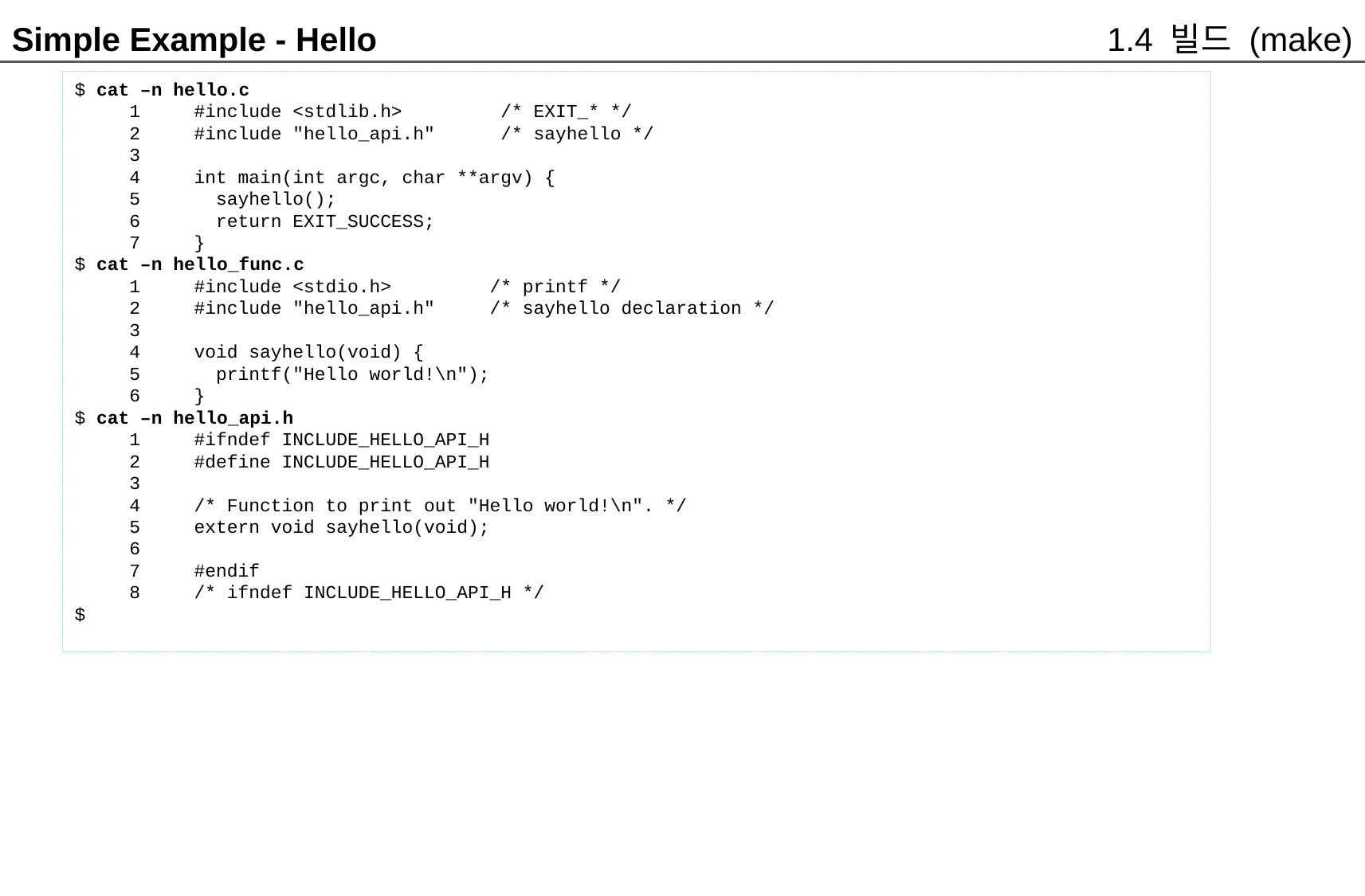

Simple Example - Hello
1.4 빌드 (make)
$ cat –n hello.c
     1	#include <stdlib.h>         /* EXIT_* */
     2	#include "hello_api.h"      /* sayhello */
     3
     4	int main(int argc, char **argv) {
     5	  sayhello();
     6	  return EXIT_SUCCESS;
     7	}
$ cat –n hello_func.c
     1	#include <stdio.h>         /* printf */
     2	#include "hello_api.h"     /* sayhello declaration */
     3
     4	void sayhello(void) {
     5	  printf("Hello world!\n");
     6	}
$ cat –n hello_api.h
     1	#ifndef INCLUDE_HELLO_API_H
     2	#define INCLUDE_HELLO_API_H
     3
     4	/* Function to print out "Hello world!\n". */
     5	extern void sayhello(void);
     6
     7	#endif
     8	/* ifndef INCLUDE_HELLO_API_H */
$